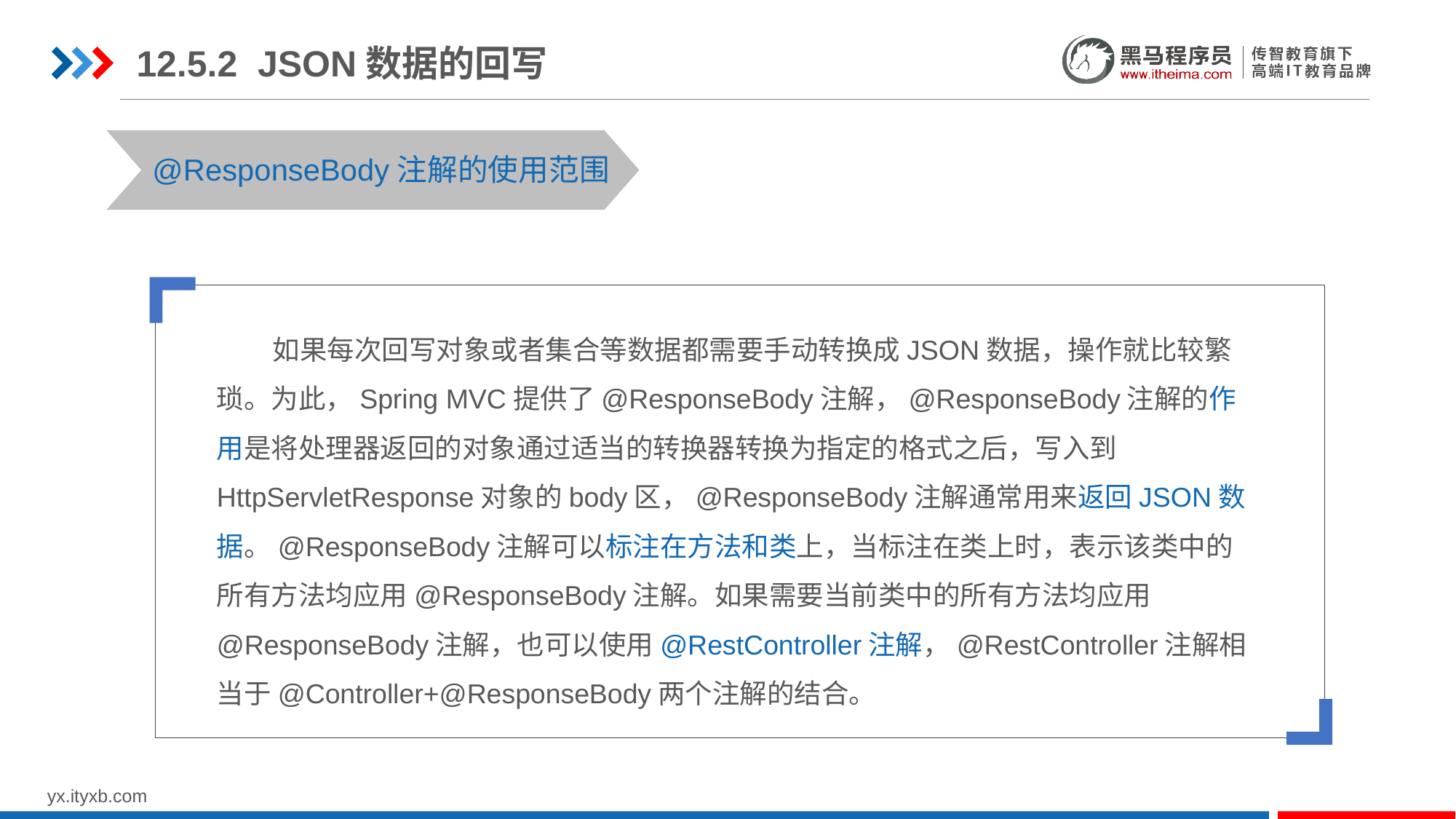

12.5.2  JSON数据的回写

@ResponseBody注解的使用范围

        如果每次回写对象或者集合等数据都需要手动转换成JSON数据，操作就比较繁琐。为此，Spring MVC提供了@ResponseBody注解，@ResponseBody注解的作用是将处理器返回的对象通过适当的转换器转换为指定的格式之后，写入到HttpServletResponse对象的body区，@ResponseBody注解通常用来返回JSON数据。@ResponseBody注解可以标注在方法和类上，当标注在类上时，表示该类中的所有方法均应用@ResponseBody注解。如果需要当前类中的所有方法均应用@ResponseBody注解，也可以使用@RestController注解，@RestController注解相当于@Controller+@ResponseBody两个注解的结合。